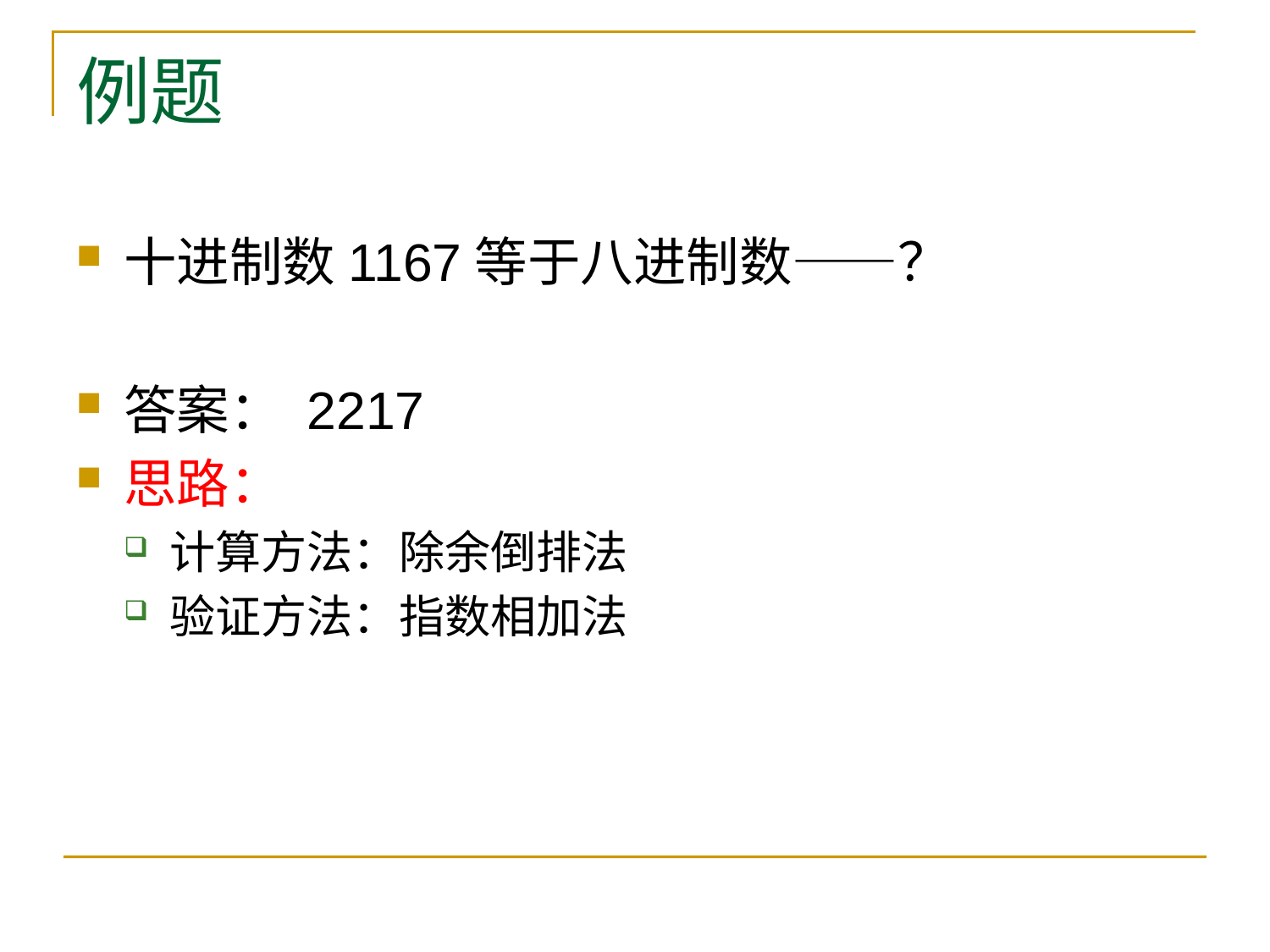

# 例题
十进制数1167等于八进制数——？

答案： 2217
思路：
计算方法：除余倒排法
验证方法：指数相加法